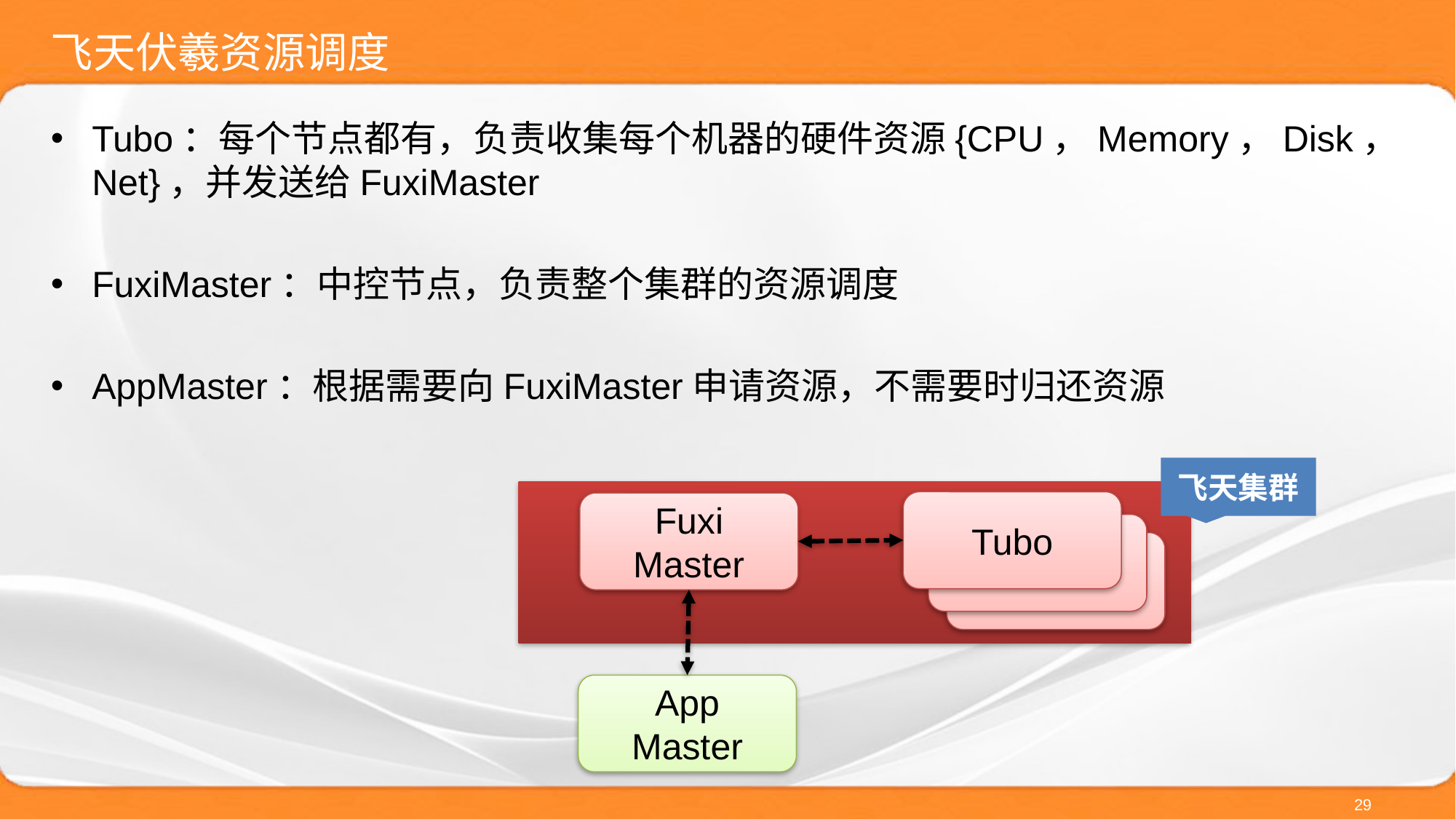

# 飞天伏羲资源调度
Tubo：每个节点都有，负责收集每个机器的硬件资源{CPU，Memory，Disk，Net}，并发送给FuxiMaster

FuxiMaster：中控节点，负责整个集群的资源调度

AppMaster：根据需要向FuxiMaster申请资源，不需要时归还资源
飞天集群

Tubo
Fuxi Master

App
Master
29